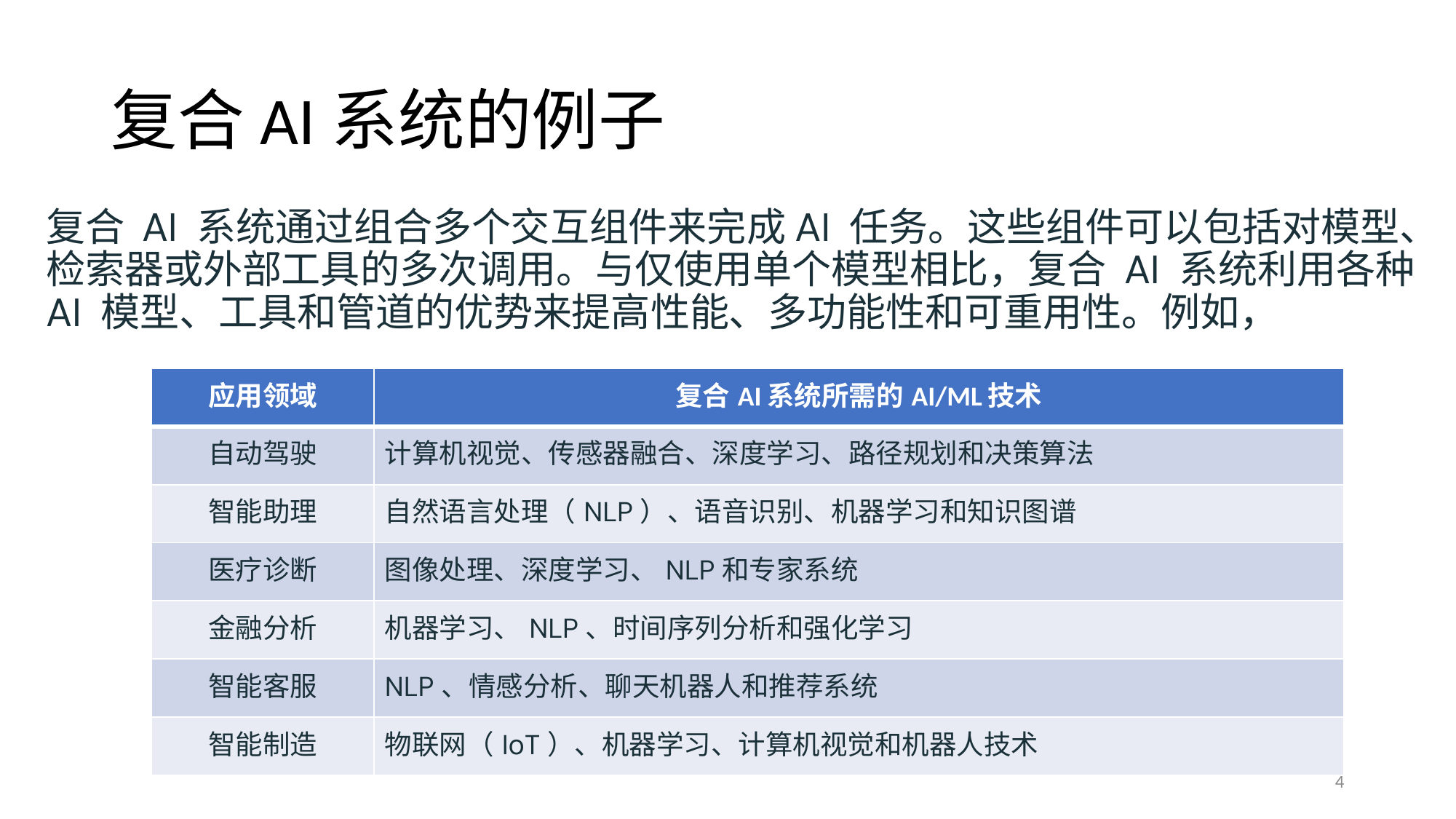

# 复合AI系统的例子
复合 AI 系统通过组合多个交互组件来完成AI 任务。这些组件可以包括对模型、检索器或外部工具的多次调用。与仅使用单个模型相比，复合 AI 系统利用各种 AI 模型、工具和管道的优势来提高性能、多功能性和可重用性。例如，
| 应用领域 | 复合AI系统所需的AI/ML技术 |
| --- | --- |
| 自动驾驶 | 计算机视觉、传感器融合、深度学习、路径规划和决策算法 |
| 智能助理 | 自然语言处理（NLP）、语音识别、机器学习和知识图谱 |
| 医疗诊断 | 图像处理、深度学习、NLP和专家系统 |
| 金融分析 | 机器学习、NLP、时间序列分析和强化学习 |
| 智能客服 | NLP、情感分析、聊天机器人和推荐系统 |
| 智能制造 | 物联网（IoT）、机器学习、计算机视觉和机器人技术 |
4